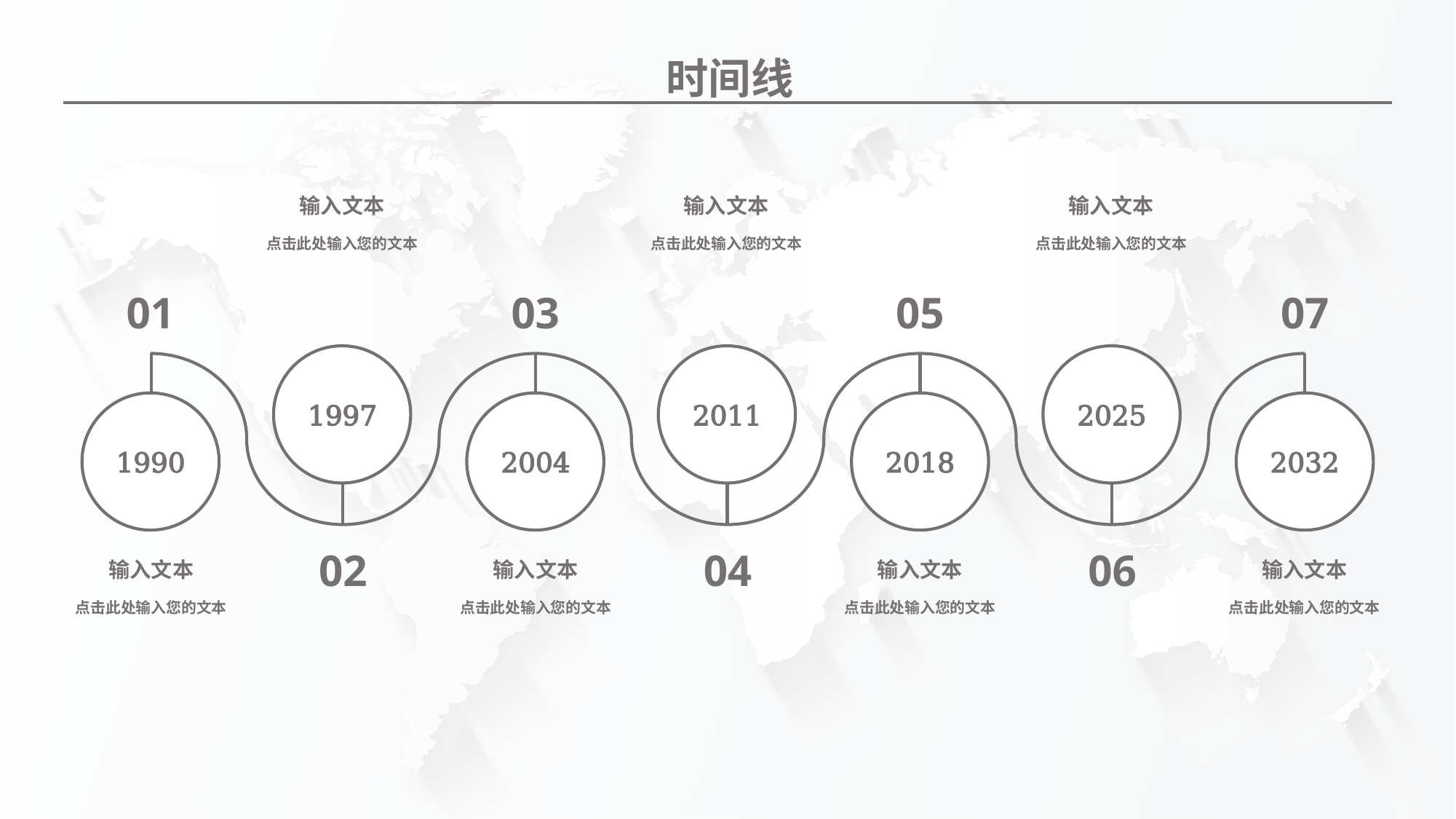

时间线
输入文本
点击此处输入您的文本
输入文本
点击此处输入您的文本
输入文本
点击此处输入您的文本
01
03
05
07

1997
2011
2025
1990
2004
2018
2032
02
04
06
输入文本
点击此处输入您的文本
输入文本
点击此处输入您的文本
输入文本
点击此处输入您的文本
输入文本
点击此处输入您的文本